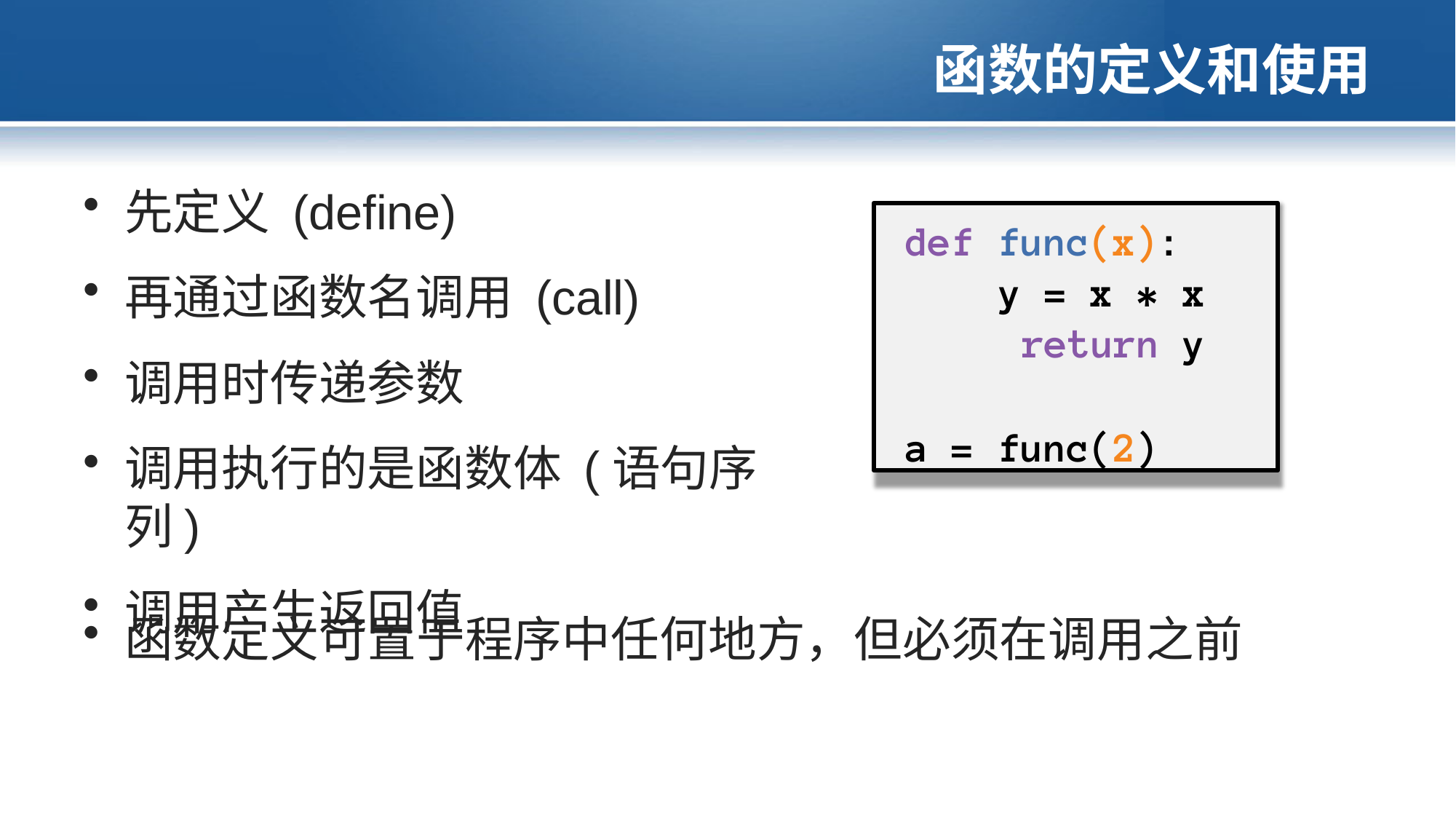

# 函数的定义和使用
先定义 (define)
再通过函数名调用 (call)
调用时传递参数
调用执行的是函数体 (语句序列)
调用产生返回值

def func(x):
y = x * x  return y

a = func(2)
函数定义可置于程序中任何地方，但必须在调用之前